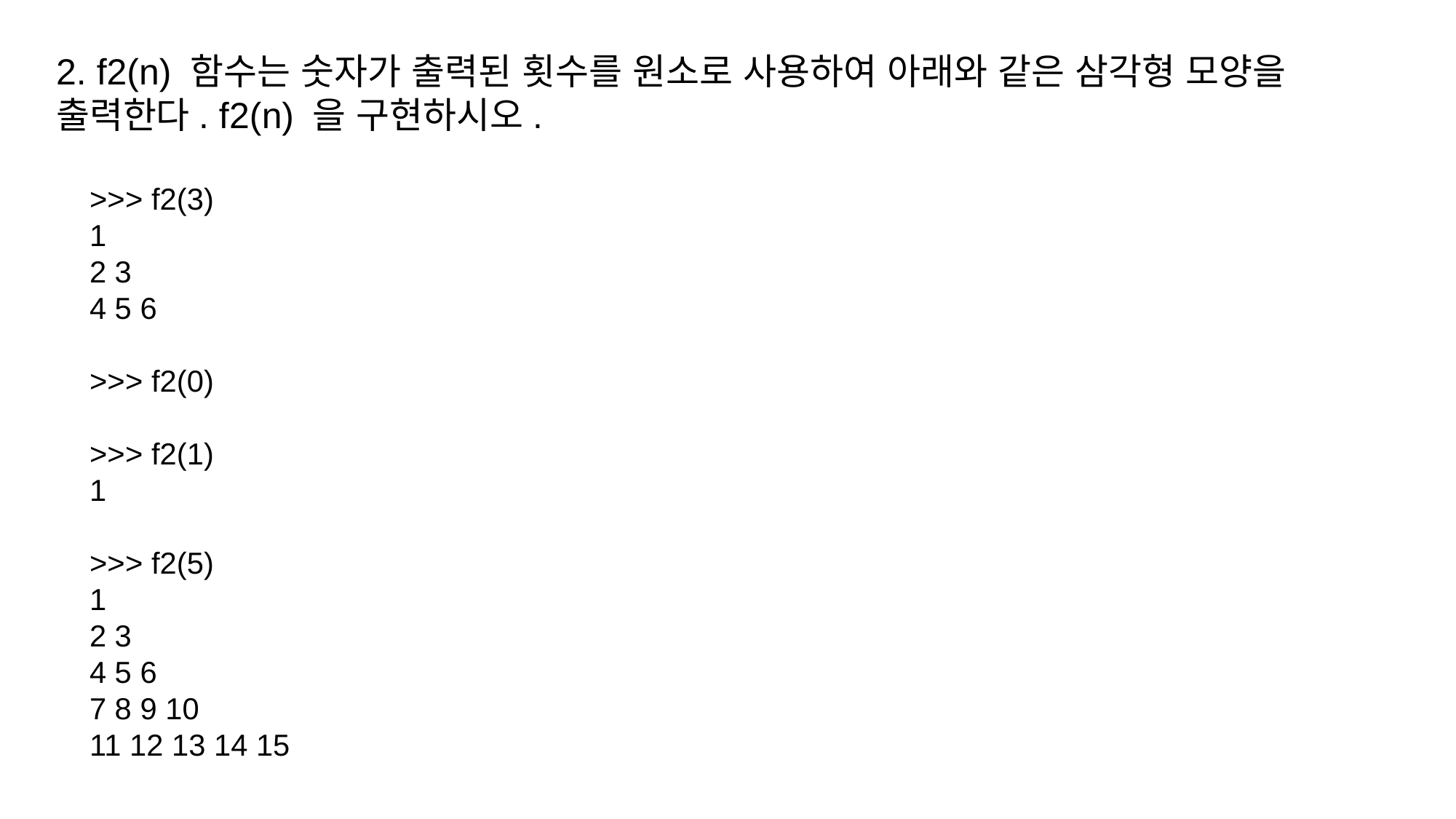

2. f2(n) 함수는 숫자가 출력된 횟수를 원소로 사용하여 아래와 같은 삼각형 모양을 출력한다. f2(n) 을 구현하시오.

    >>> f2(3)
    1
    2 3
    4 5 6

    >>> f2(0)

    >>> f2(1)
    1

    >>> f2(5)
    1
    2 3
    4 5 6
    7 8 9 10
    11 12 13 14 15